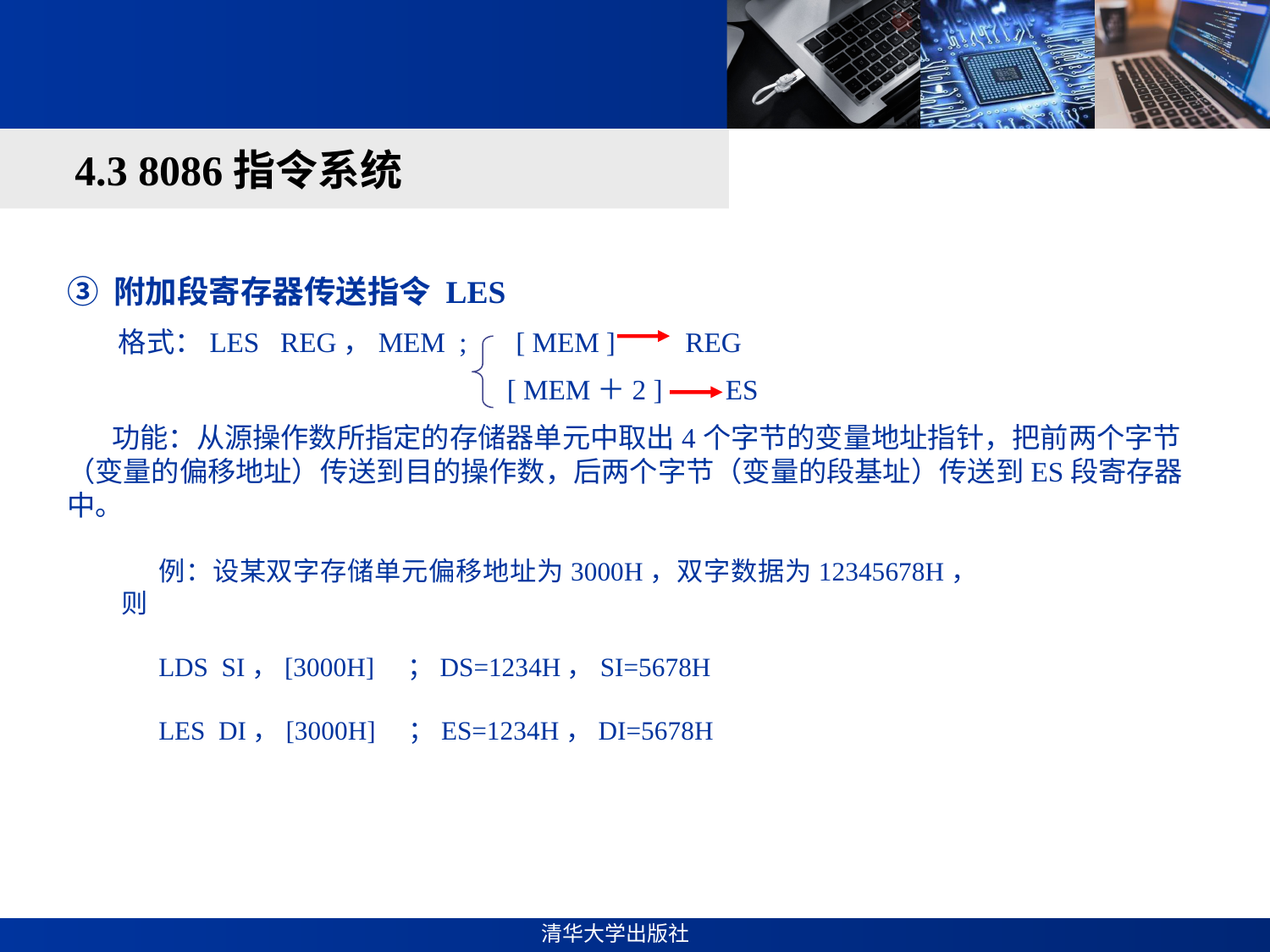

#
4.3 8086指令系统

③ 附加段寄存器传送指令 LES
       格式：LES   REG，MEM  ;       [ MEM ]          REG
                                                               [ MEM＋2 ]         ES
      功能：从源操作数所指定的存储器单元中取出4个字节的变量地址指针，把前两个字节（变量的偏移地址）传送到目的操作数，后两个字节（变量的段基址）传送到ES段寄存器中。

例：设某双字存储单元偏移地址为3000H，双字数据为12345678H，则

LDS  SI，[3000H]    ；DS=1234H，SI=5678H

LES  DI，[3000H]    ；ES=1234H，DI=5678H